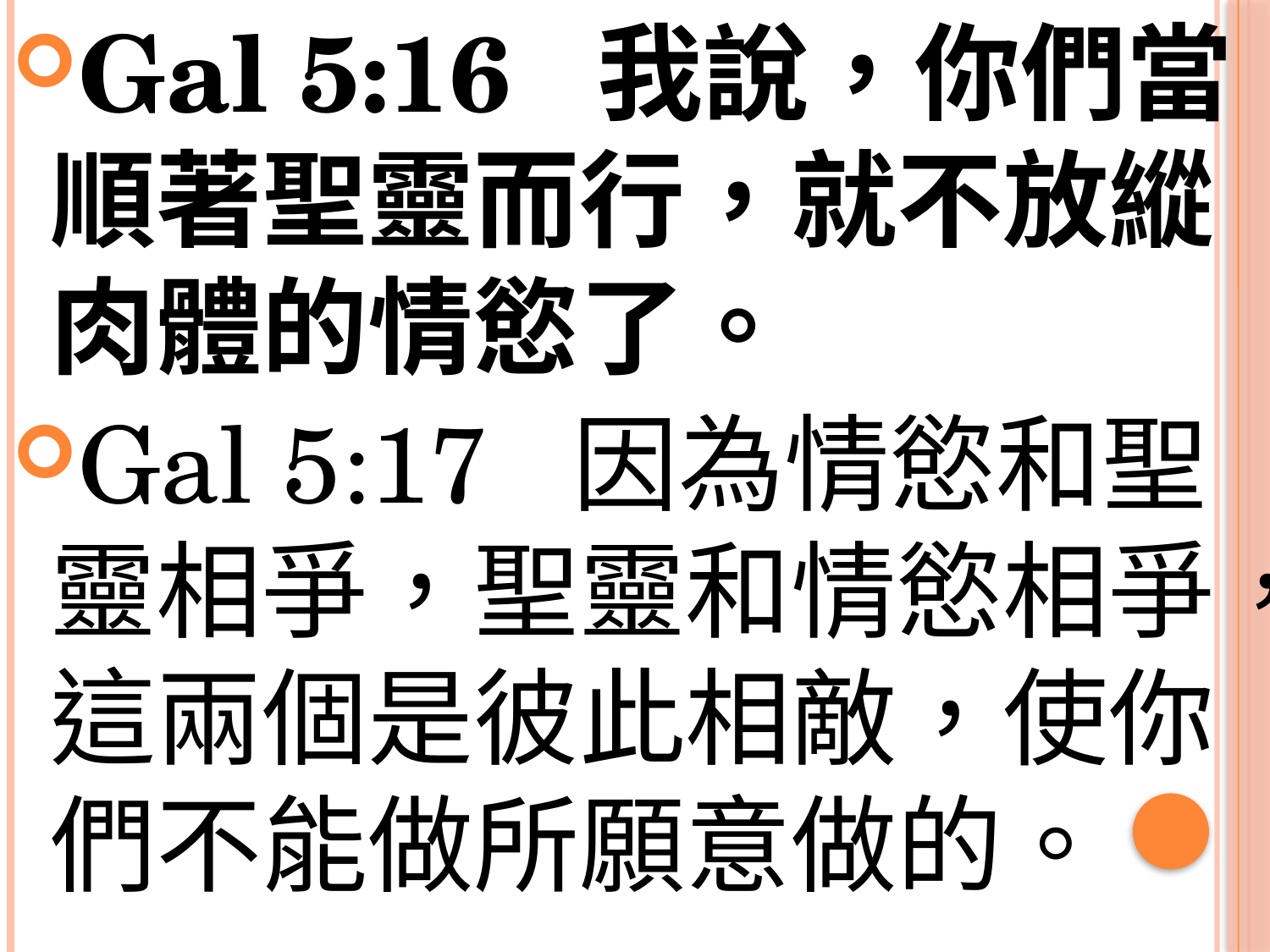

Gal 5:16  我說，你們當順著聖靈而行，就不放縱肉體的情慾了。
Gal 5:17  因為情慾和聖靈相爭，聖靈和情慾相爭，這兩個是彼此相敵，使你們不能做所願意做的。